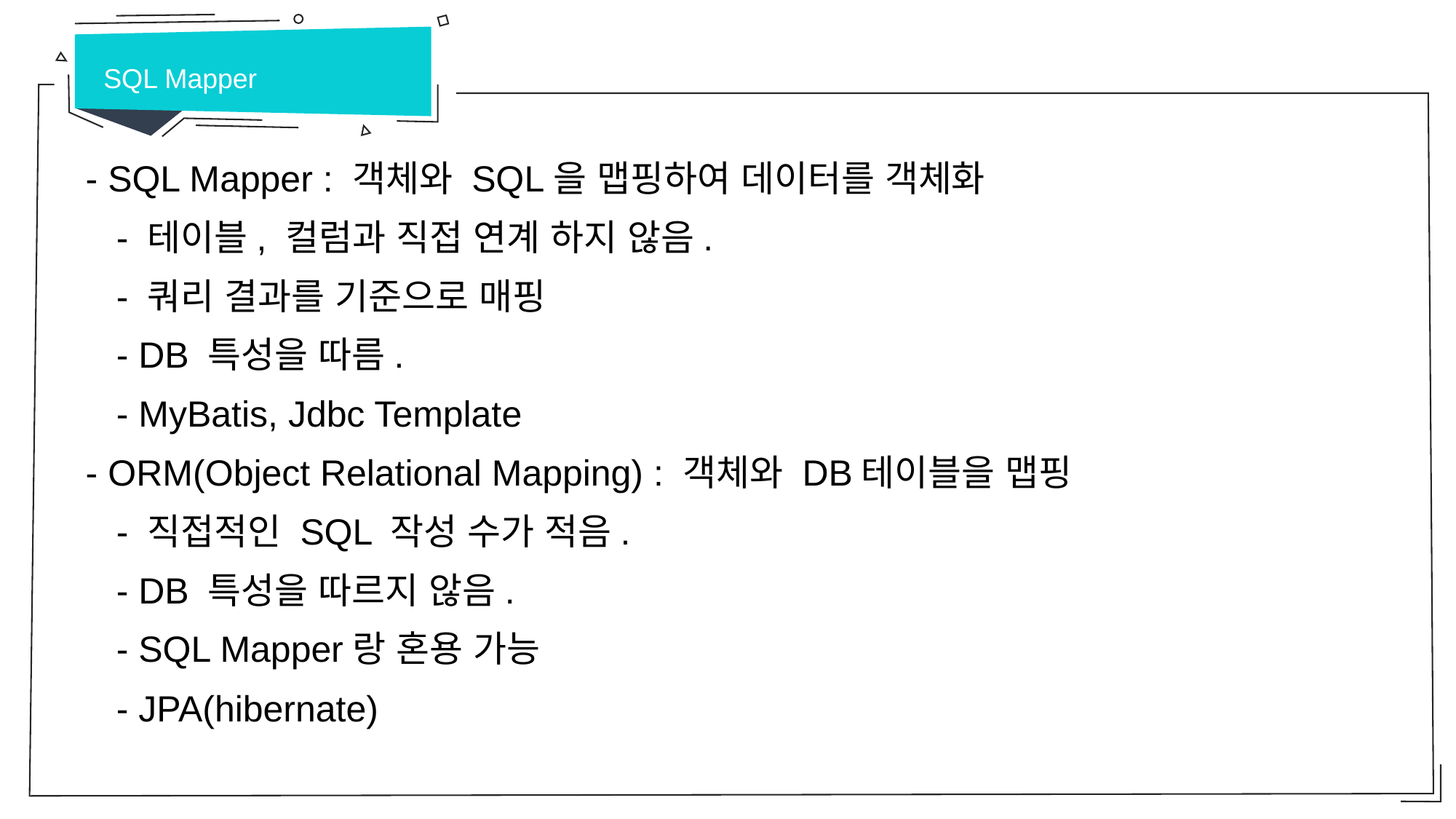

SQL Mapper
  - SQL Mapper : 객체와 SQL을 맵핑하여 데이터를 객체화
     - 테이블, 컬럼과 직접 연계 하지 않음.
     - 쿼리 결과를 기준으로 매핑
     - DB 특성을 따름.
     - MyBatis, Jdbc Template
  - ORM(Object Relational Mapping) : 객체와 DB테이블을 맵핑
     - 직접적인 SQL 작성 수가 적음.
     - DB 특성을 따르지 않음.
     - SQL Mapper랑 혼용 가능
     - JPA(hibernate)